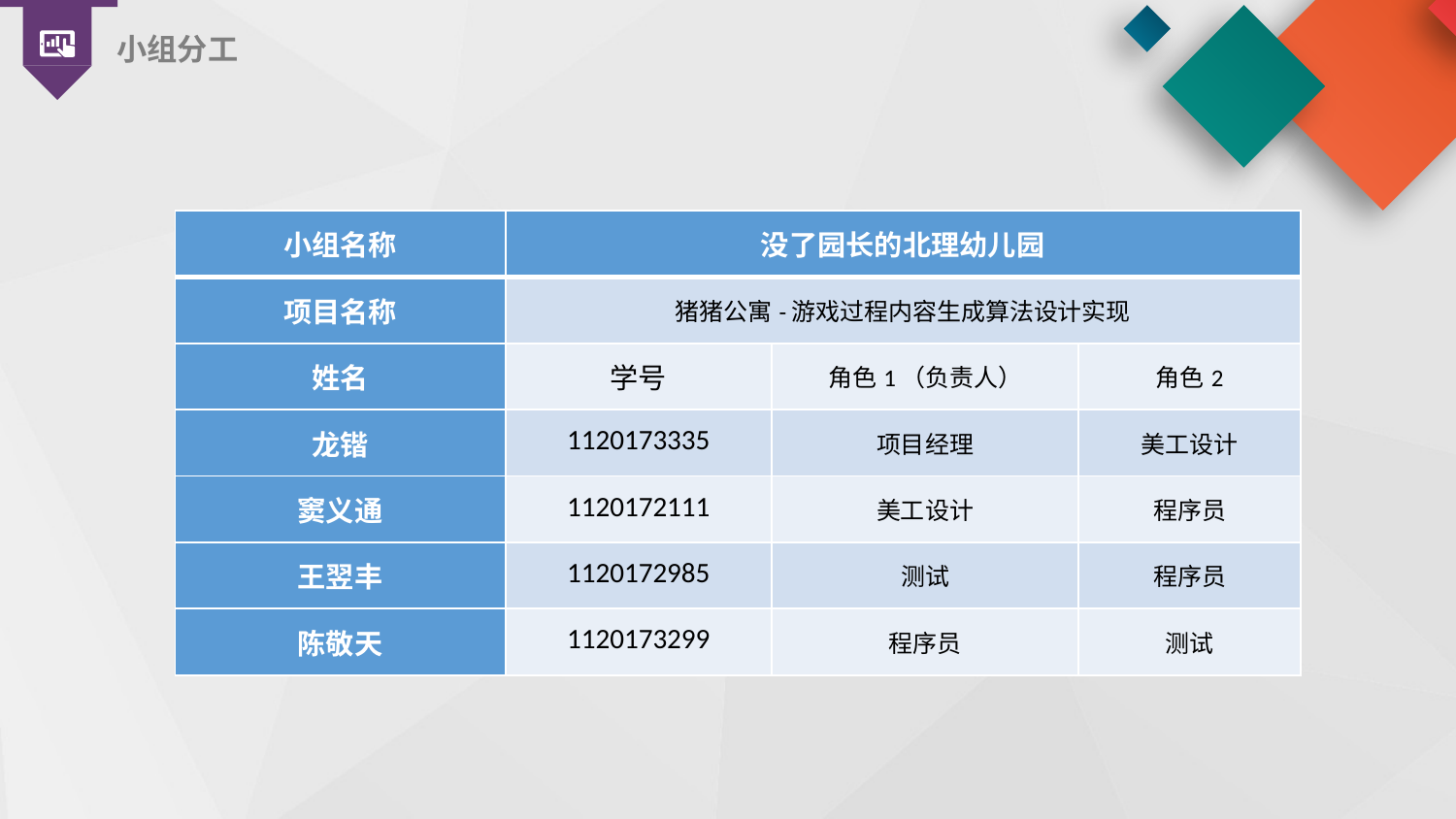

小组分工

| 小组名称 | 没了园长的北理幼儿园 |  |  |
| --- | --- | --- | --- |
| 项目名称 | 猪猪公寓-游戏过程内容生成算法设计实现 |  |  |
| 姓名 | 学号 | 角色1（负责人） | 角色2 |
| 龙锴 | 1120173335 | 项目经理 | 美工设计 |
| 窦义通 | 1120172111 | 美工设计 | 程序员 |
| 王翌丰 | 1120172985 | 测试 | 程序员 |
| 陈敬天 | 1120173299 | 程序员 | 测试 |